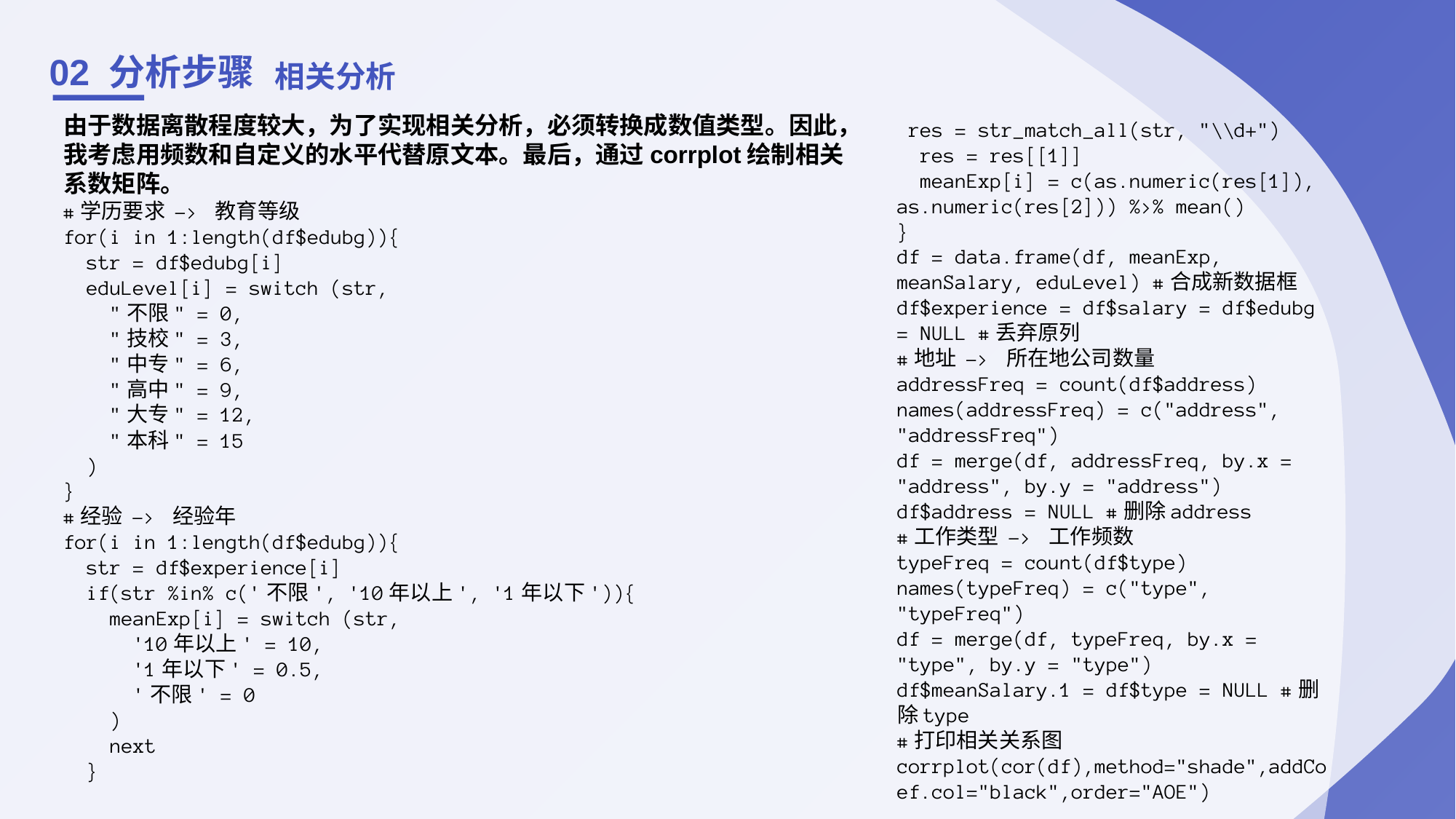

02 分析步骤
相关分析

由于数据离散程度较大，为了实现相关分析，必须转换成数值类型。因此，我考虑用频数和自定义的水平代替原文本。最后，通过corrplot绘制相关系数矩阵。
#学历要求 -> 教育等级
for(i in 1:length(df$edubg)){
  str = df$edubg[i]
  eduLevel[i] = switch (str,
    "不限" = 0,
    "技校" = 3,
    "中专" = 6,
    "高中" = 9,
    "大专" = 12,
    "本科" = 15
  )
}
#经验 -> 经验年
for(i in 1:length(df$edubg)){
  str = df$experience[i]
  if(str %in% c('不限', '10年以上', '1年以下')){
    meanExp[i] = switch (str,
      '10年以上' = 10,
      '1年以下' = 0.5,
      '不限' = 0
    )
    next
  }
 res = str_match_all(str, "\\d+")
  res = res[[1]]
  meanExp[i] = c(as.numeric(res[1]), as.numeric(res[2])) %>% mean()
}
df = data.frame(df, meanExp, meanSalary, eduLevel) #合成新数据框
df$experience = df$salary = df$edubg = NULL #丢弃原列
#地址 -> 所在地公司数量
addressFreq = count(df$address)
names(addressFreq) = c("address", "addressFreq")
df = merge(df, addressFreq, by.x = "address", by.y = "address")
df$address = NULL #删除address
#工作类型 -> 工作频数
typeFreq = count(df$type)
names(typeFreq) = c("type", "typeFreq")
df = merge(df, typeFreq, by.x = "type", by.y = "type")
df$meanSalary.1 = df$type = NULL #删除type
#打印相关关系图
corrplot(cor(df),method="shade",addCoef.col="black",order="AOE")